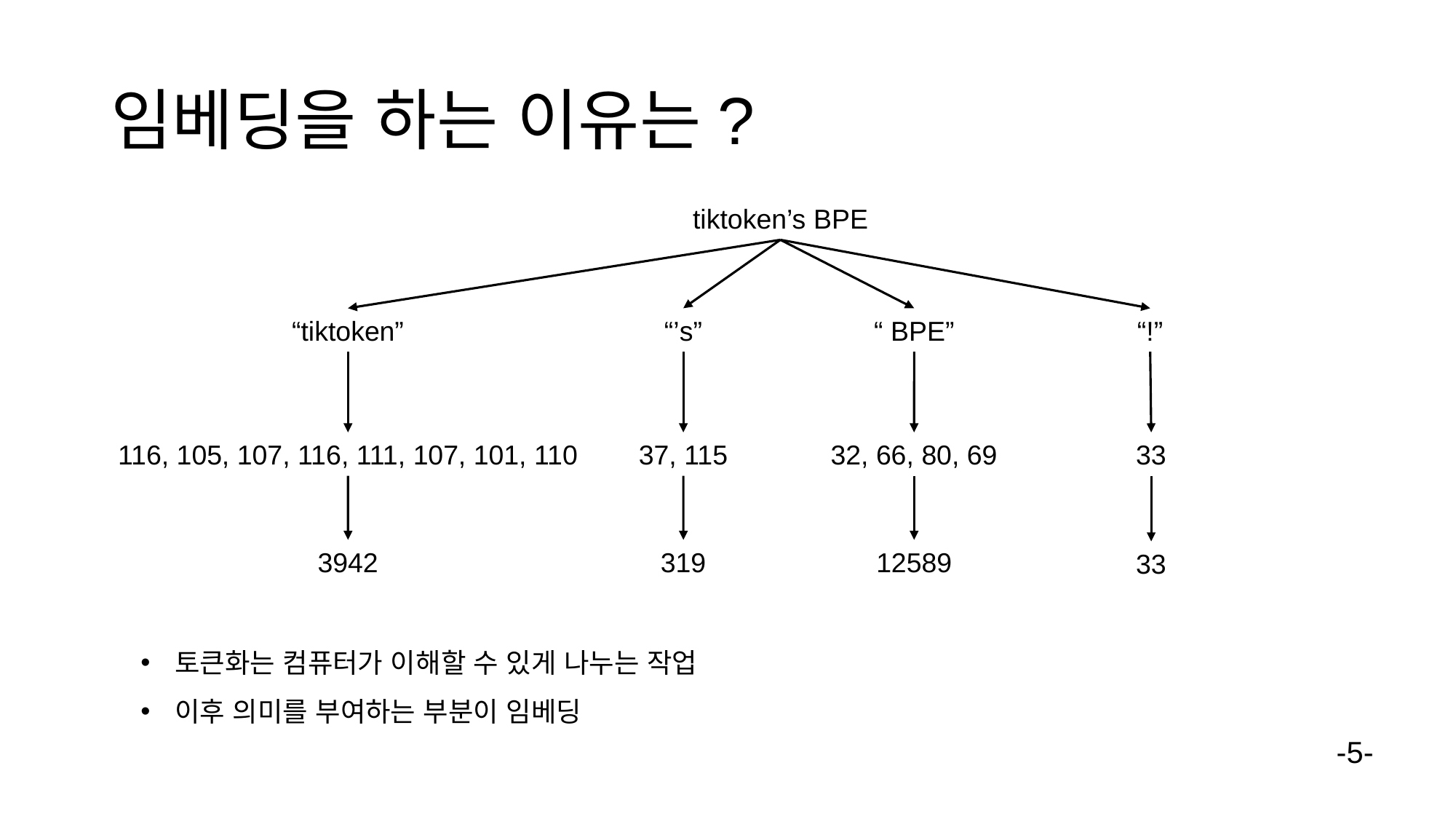

# 임베딩을 하는 이유는?
tiktoken’s BPE
“tiktoken”
“’s”
“ BPE”
“!”
116, 105, 107, 116, 111, 107, 101, 110
37, 115
32, 66, 80, 69
33
12589
3942
319
33
토큰화는 컴퓨터가 이해할 수 있게 나누는 작업
이후 의미를 부여하는 부분이 임베딩
-5-